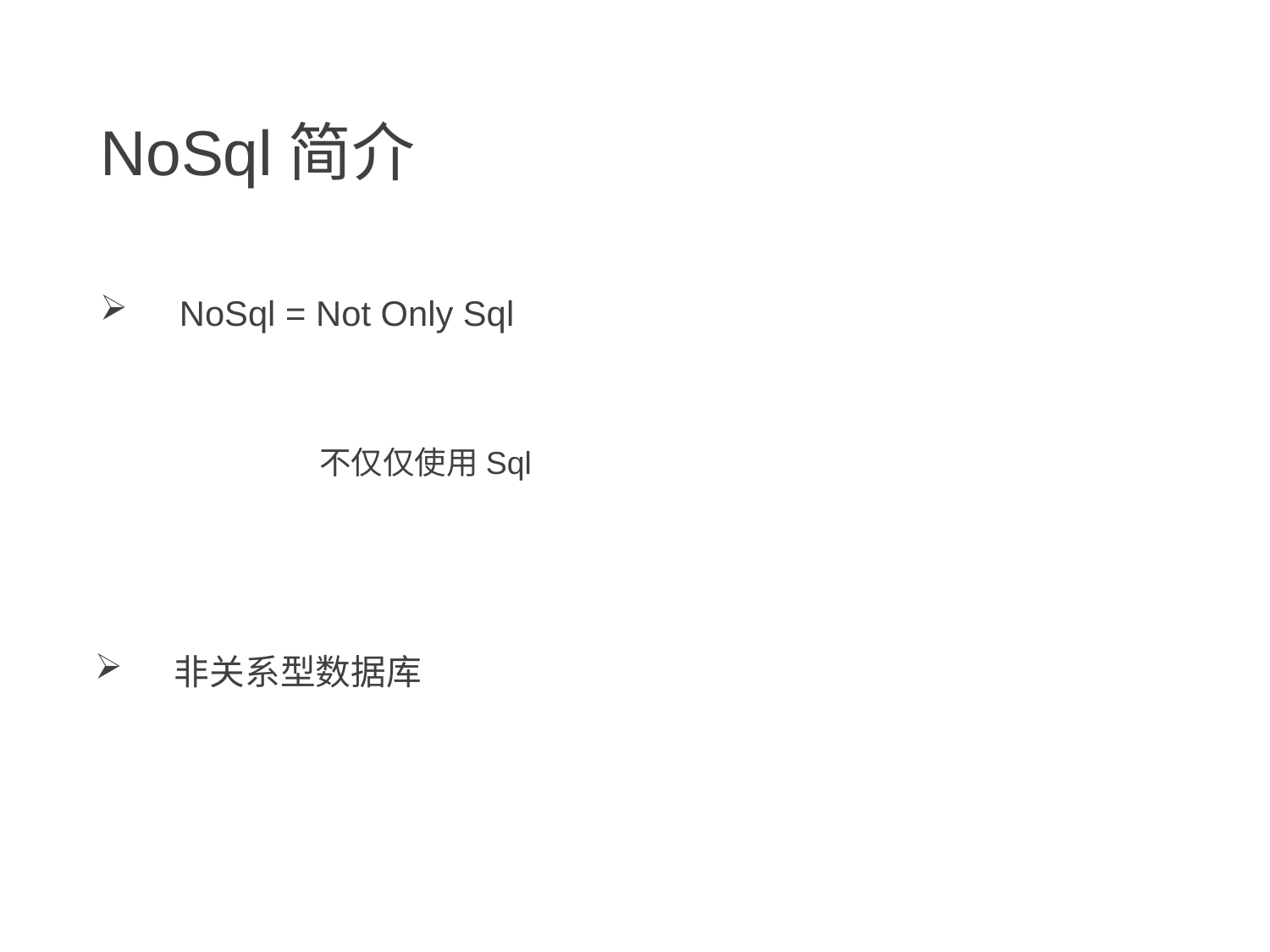

# NoSql简介
NoSql = Not Only Sql
不仅仅使用Sql
非关系型数据库